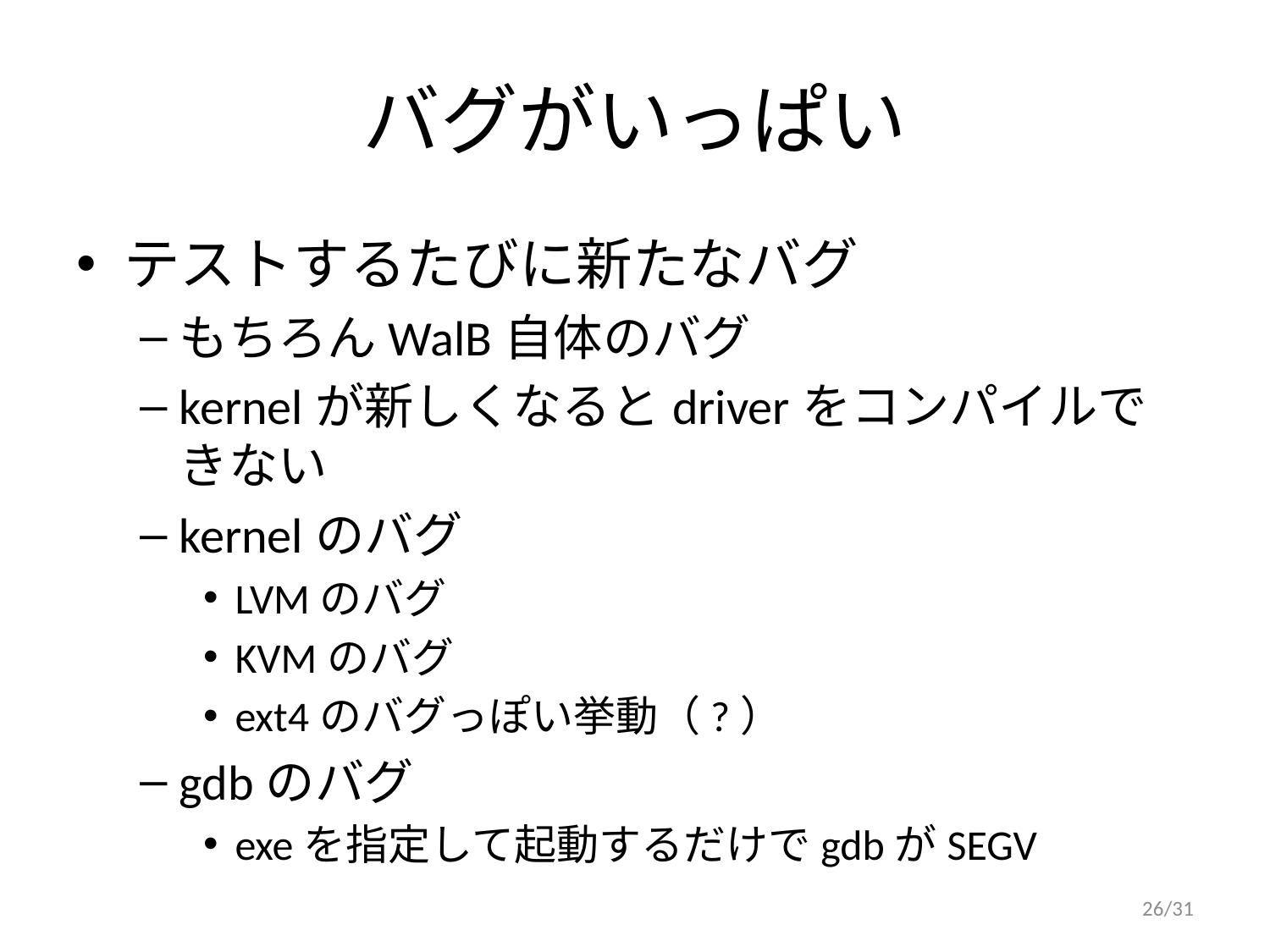

# バグがいっぱい
テストするたびに新たなバグ
もちろんWalB自体のバグ
kernelが新しくなるとdriverをコンパイルできない
kernelのバグ
LVMのバグ
KVMのバグ
ext4のバグっぽい挙動（?）
gdbのバグ
exeを指定して起動するだけでgdbがSEGV
26/31